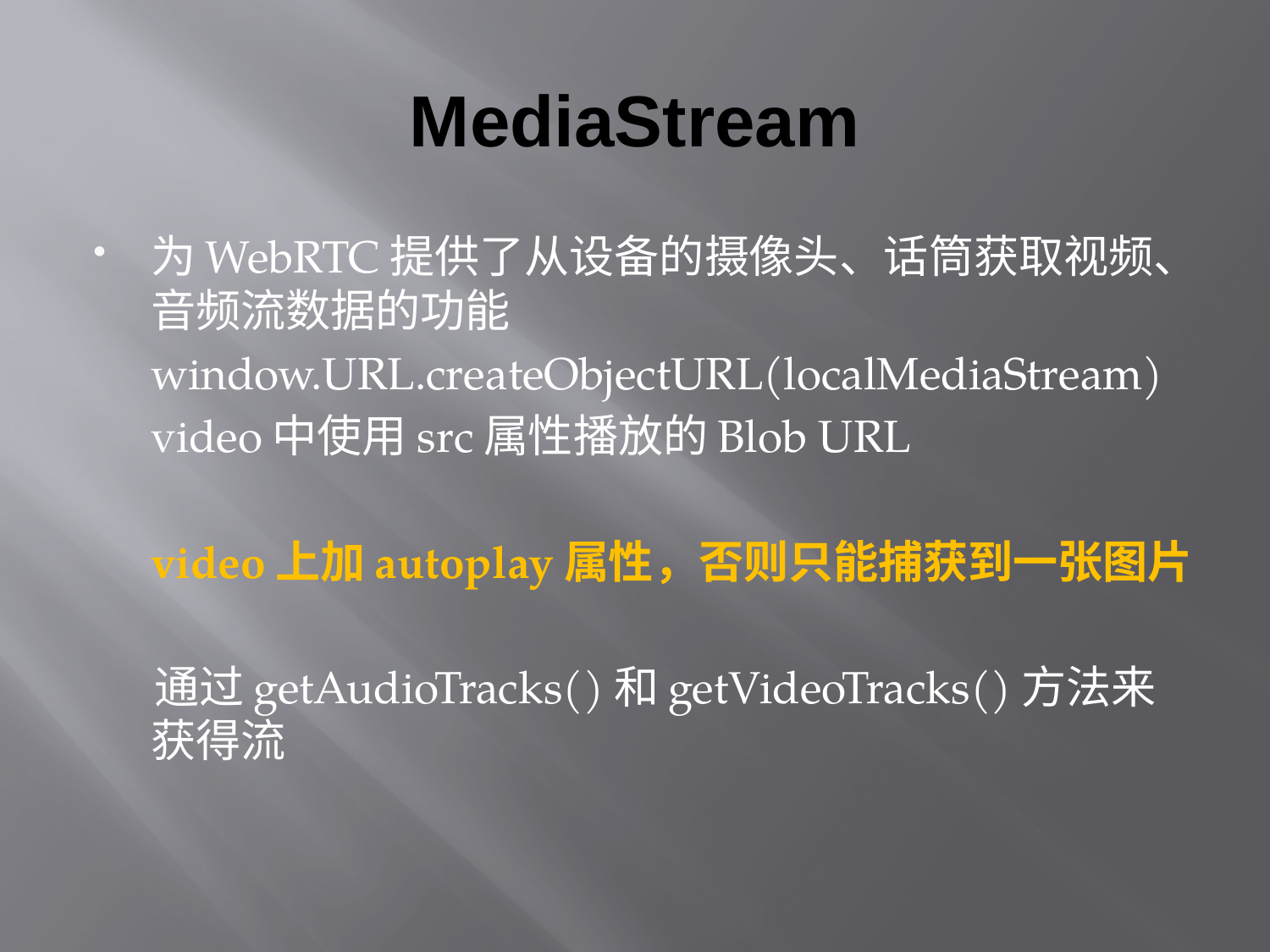

# MediaStream
为WebRTC提供了从设备的摄像头、话筒获取视频、音频流数据的功能
     window.URL.createObjectURL(localMediaStream)
     video中使用src属性播放的Blob URL

     video上加autoplay属性，否则只能捕获到一张图片

     通过getAudioTracks()和getVideoTracks()方法来获得流